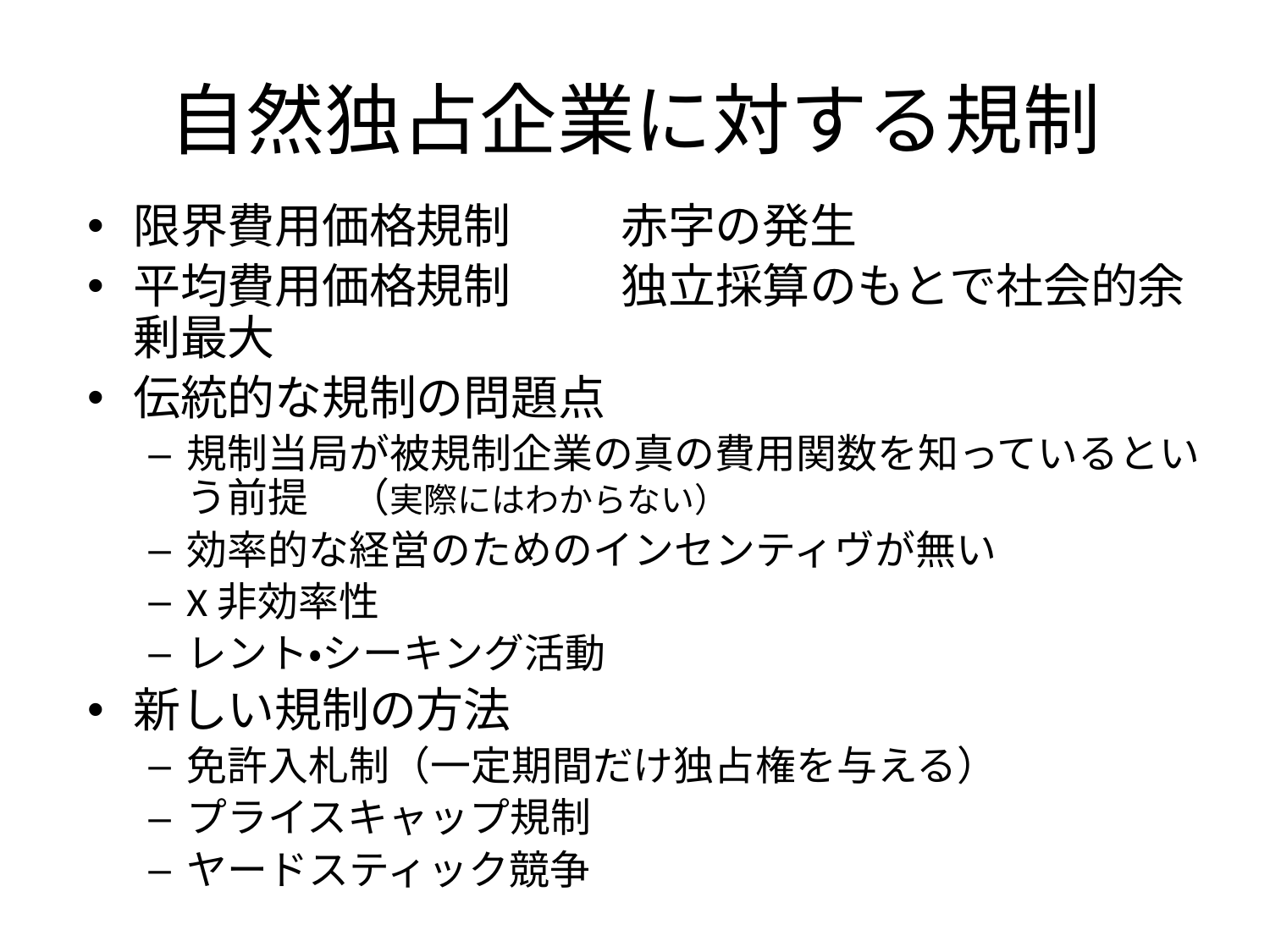

# 自然独占企業に対する規制
限界費用価格規制	赤字の発生
平均費用価格規制	独立採算のもとで社会的余剰最大
伝統的な規制の問題点
規制当局が被規制企業の真の費用関数を知っているという前提　（実際にはわからない）
効率的な経営のためのインセンティヴが無い
X非効率性
レント・シーキング活動
新しい規制の方法
免許入札制（一定期間だけ独占権を与える）
プライスキャップ規制
ヤードスティック競争